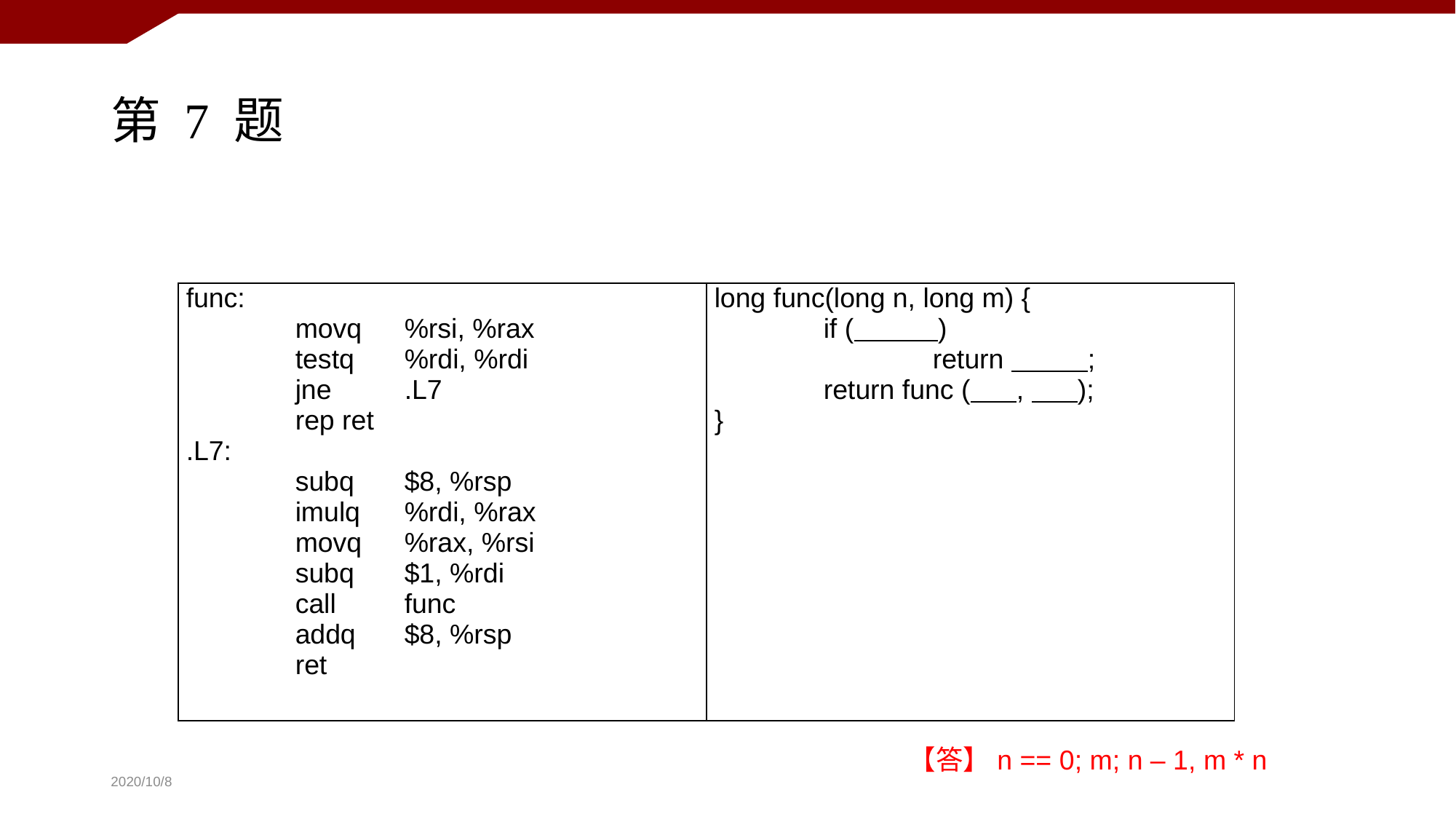

# 第 7 题
| func: movq %rsi, %rax testq %rdi, %rdi jne .L7 rep ret .L7: subq $8, %rsp imulq %rdi, %rax movq %rax, %rsi subq $1, %rdi call func addq $8, %rsp ret | long func(long n, long m) { if ( ) return ; return func ( , ); } |
| --- | --- |
【答】n == 0; m; n – 1, m * n
2020/10/8